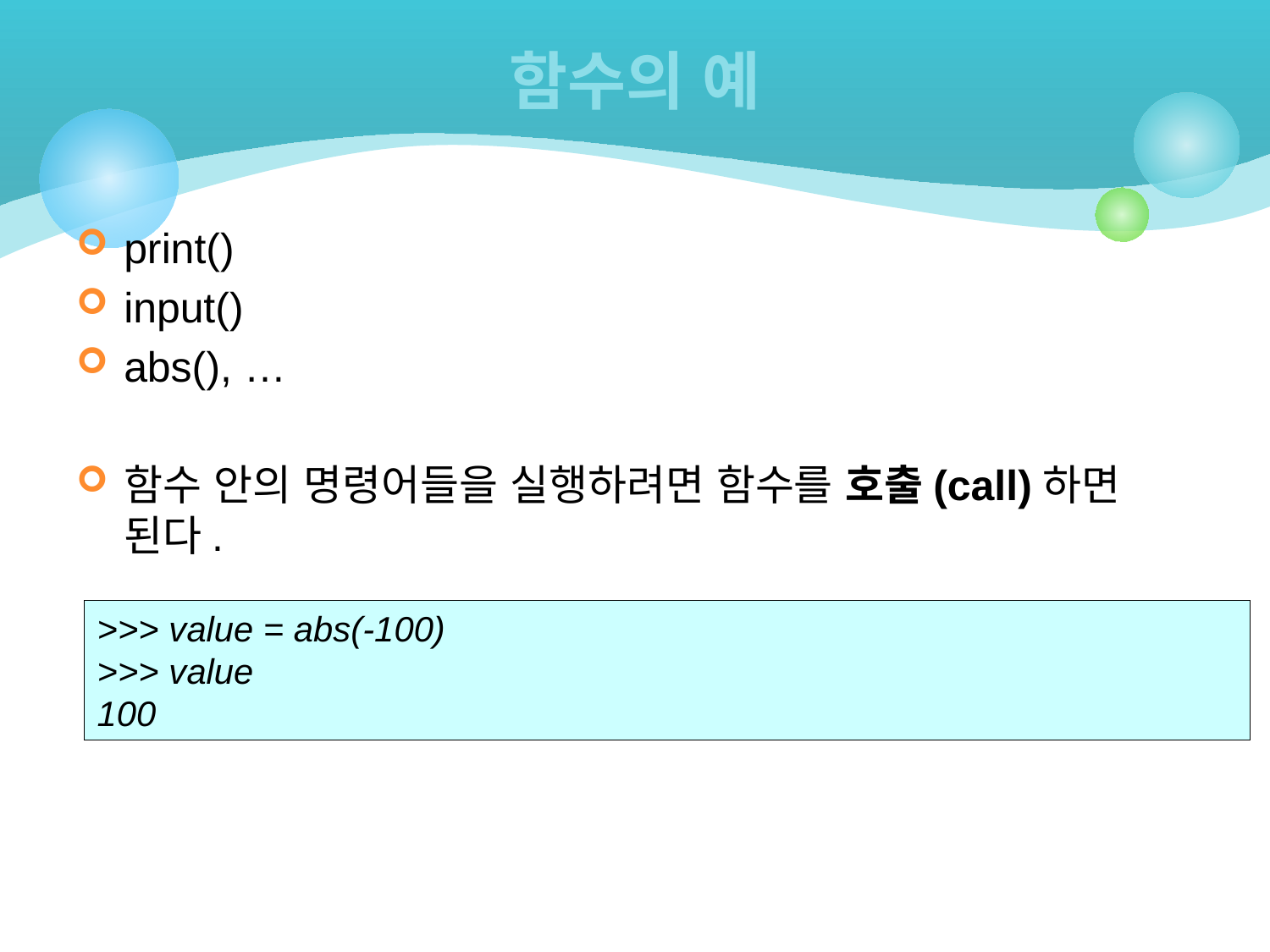

# 함수의 예
print()
input()
abs(), …

함수 안의 명령어들을 실행하려면 함수를 호출(call)하면 된다.
>>> value = abs(-100)
>>> value
100